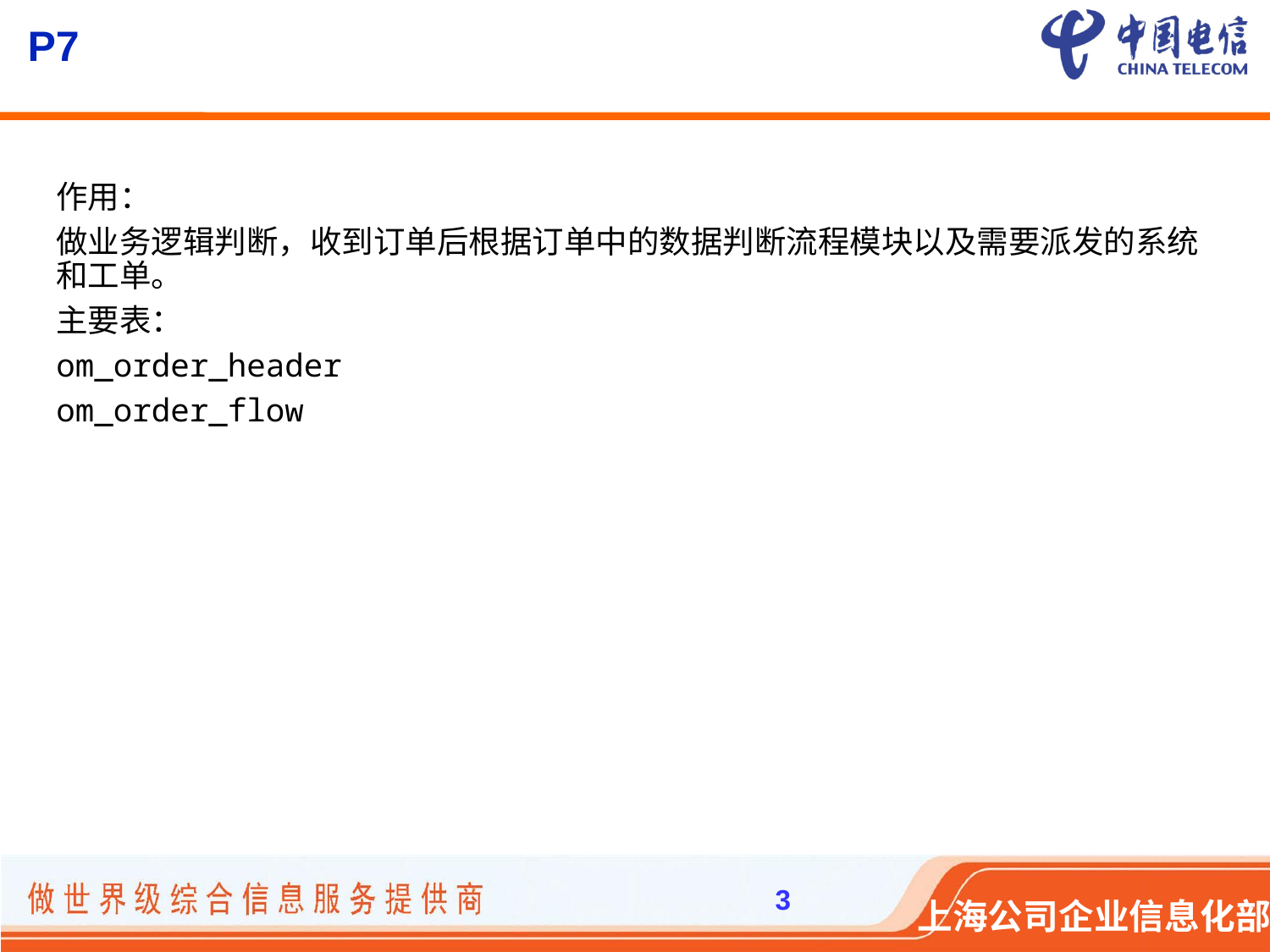

# P7
作用：
做业务逻辑判断，收到订单后根据订单中的数据判断流程模块以及需要派发的系统和工单。
主要表：
om_order_header
om_order_flow